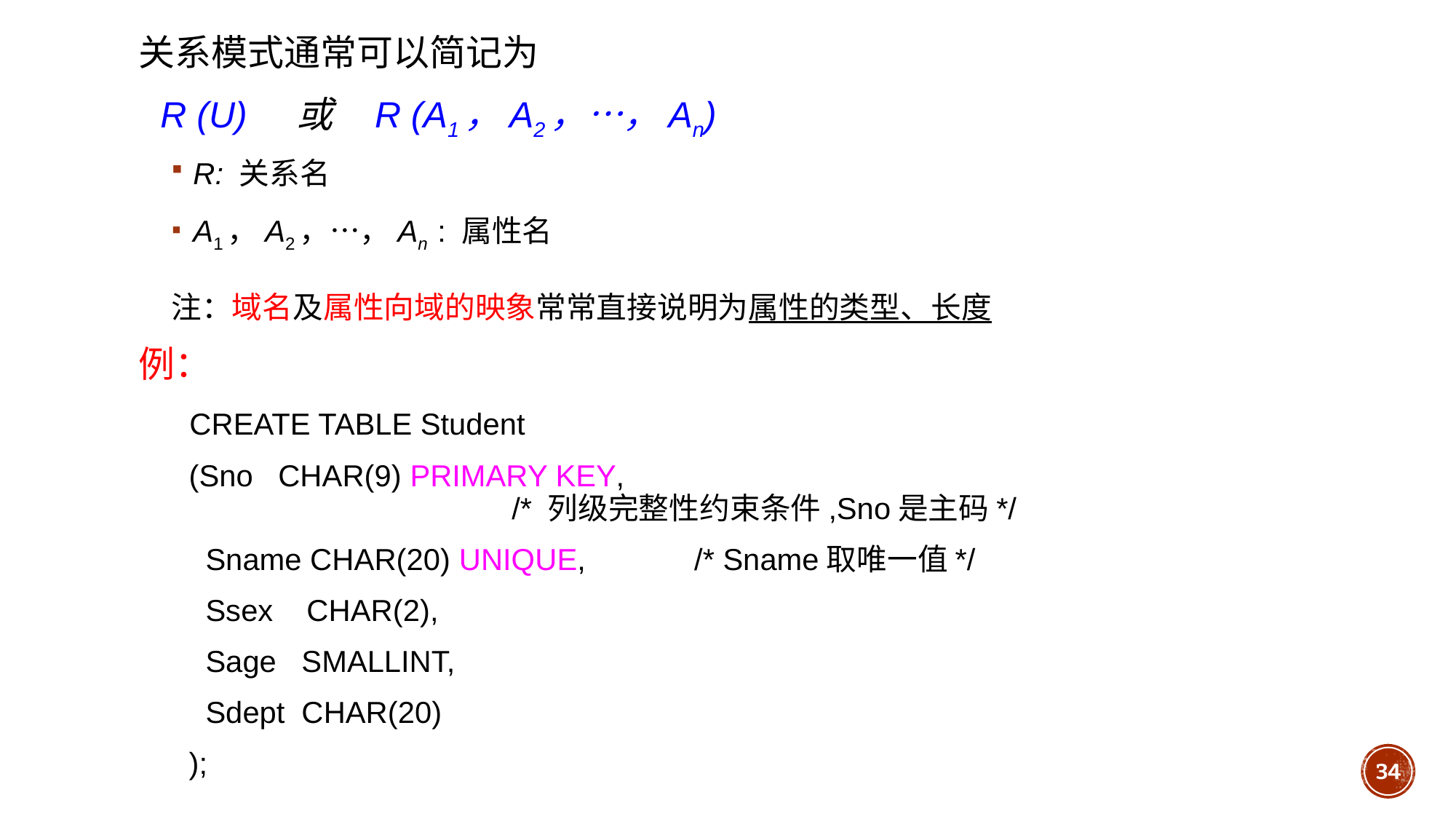

关系模式通常可以简记为
 	R (U)    或    R (A1，A2，…，An)
R: 关系名
A1，A2，…，An  : 属性名
注：域名及属性向域的映象常常直接说明为属性的类型、长度
例：
     CREATE TABLE Student
      (Sno   CHAR(9) PRIMARY KEY,
                                          /* 列级完整性约束条件,Sno是主码*/
        Sname CHAR(20) UNIQUE,             /* Sname取唯一值*/
        Ssex    CHAR(2),
        Sage   SMALLINT,
        Sdept  CHAR(20)
      );
34